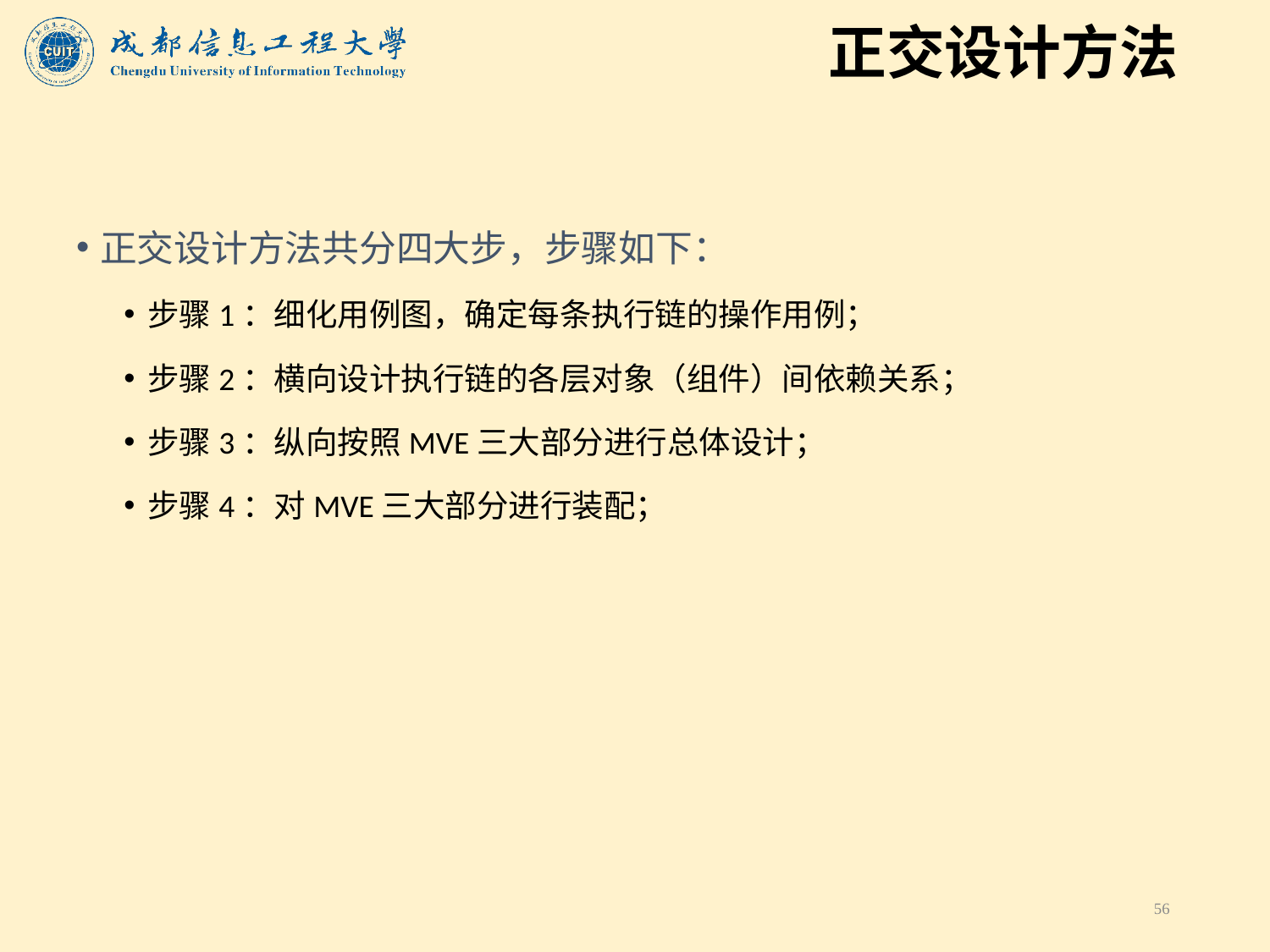

# 正交设计方法
正交设计方法共分四大步，步骤如下：
步骤1：细化用例图，确定每条执行链的操作用例；
步骤2：横向设计执行链的各层对象（组件）间依赖关系；
步骤3：纵向按照MVE三大部分进行总体设计；
步骤4：对MVE三大部分进行装配；

56